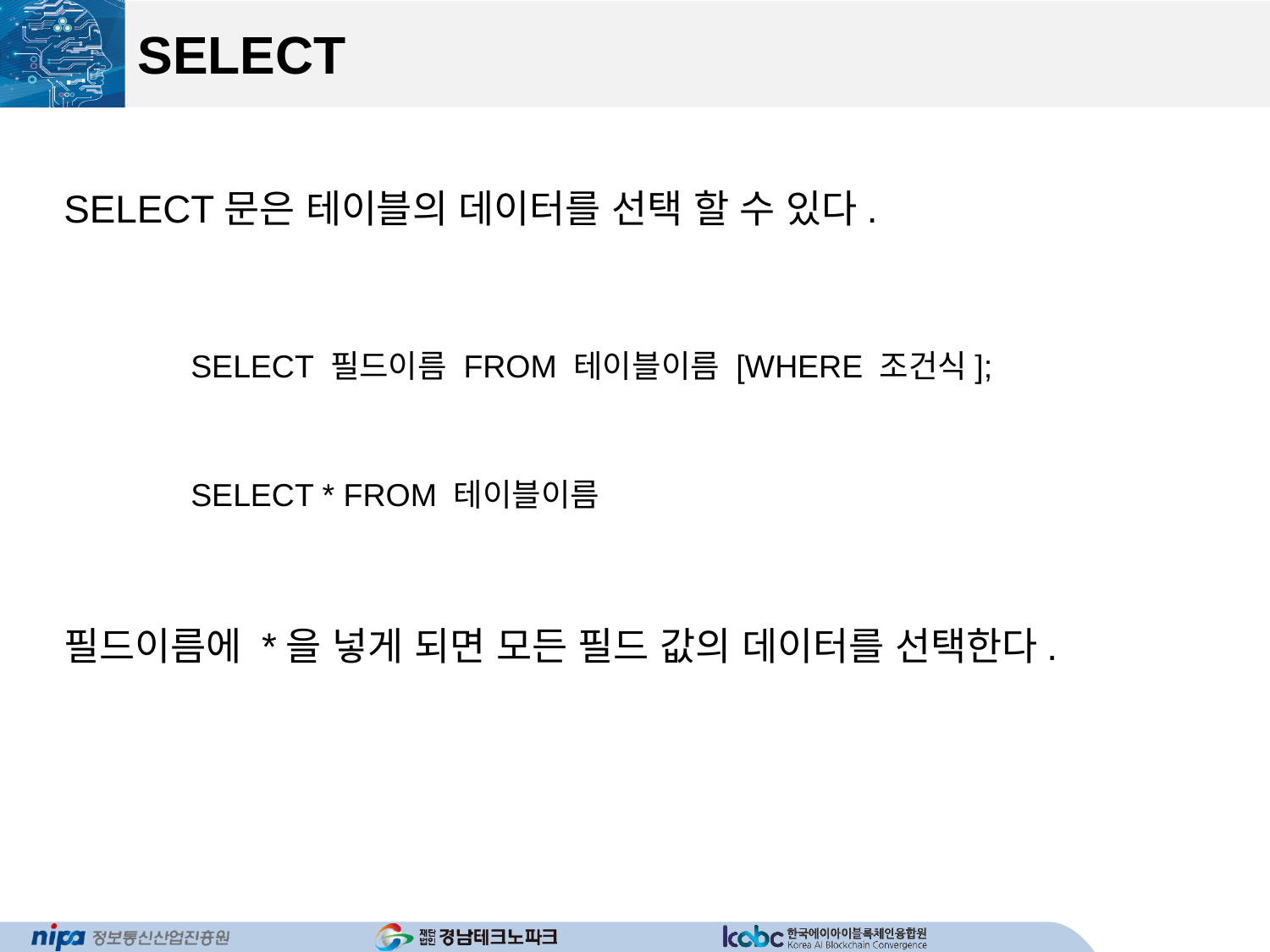

# SELECT
SELECT문은 테이블의 데이터를 선택 할 수 있다.

	SELECT 필드이름 FROM 테이블이름 [WHERE 조건식];

	SELECT * FROM 테이블이름

필드이름에 *을 넣게 되면 모든 필드 값의 데이터를 선택한다.